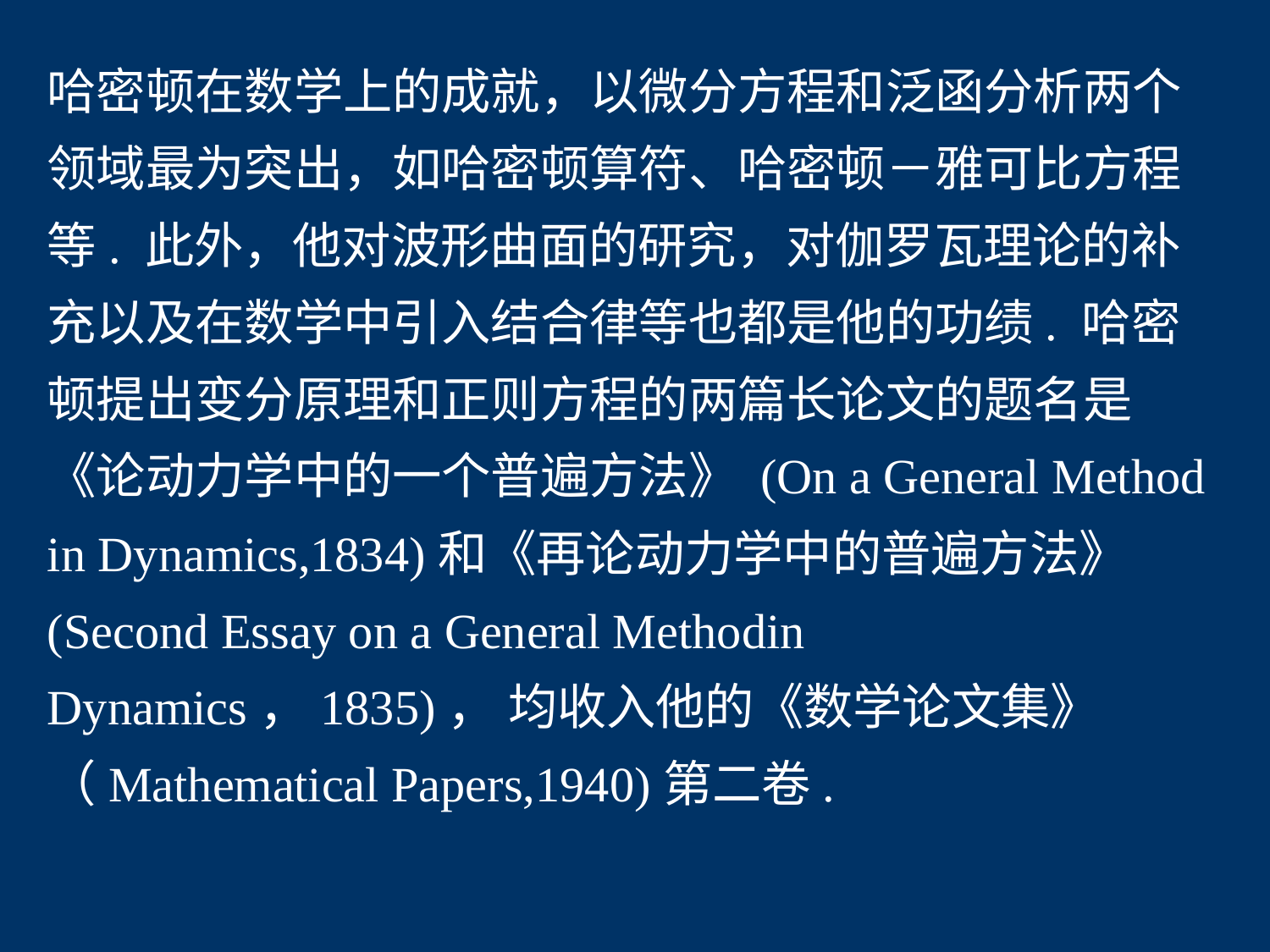

哈密顿在数学上的成就，以微分方程和泛函分析两个领域最为突出，如哈密顿算符、哈密顿－雅可比方程等. 此外，他对波形曲面的研究，对伽罗瓦理论的补充以及在数学中引入结合律等也都是他的功绩. 哈密顿提出变分原理和正则方程的两篇长论文的题名是《论动力学中的一个普遍方法》 (On a General Method in Dynamics,1834)和《再论动力学中的普遍方法》(Second Essay on a General Methodin Dynamics，1835)， 均收入他的《数学论文集》 （Mathematical Papers,1940)第二卷.